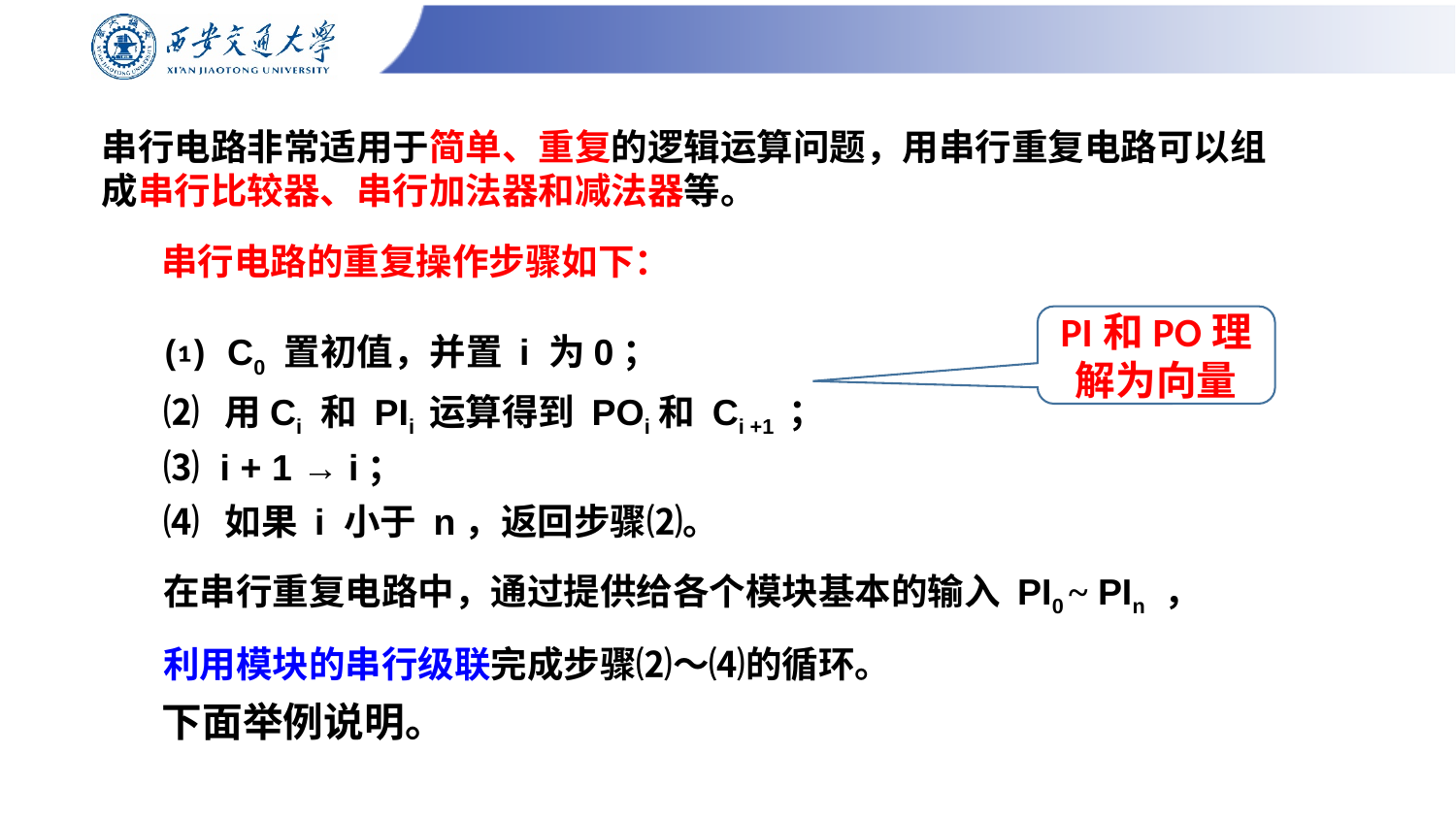

串行电路非常适用于简单、重复的逻辑运算问题，用串行重复电路可以组成串行比较器、串行加法器和减法器等。
# 串行电路的重复操作步骤如下：
PI和PO理解为向量
⑴  C0 置初值，并置 i 为0；
⑵  用Ci 和 PIi 运算得到 POi和 Ci +1 ；
⑶  i + 1 → i；
⑷  如果 i 小于 n，返回步骤⑵。
在串行重复电路中，通过提供给各个模块基本的输入 PI0 ~ PIn ，
利用模块的串行级联完成步骤⑵～⑷的循环。
下面举例说明。